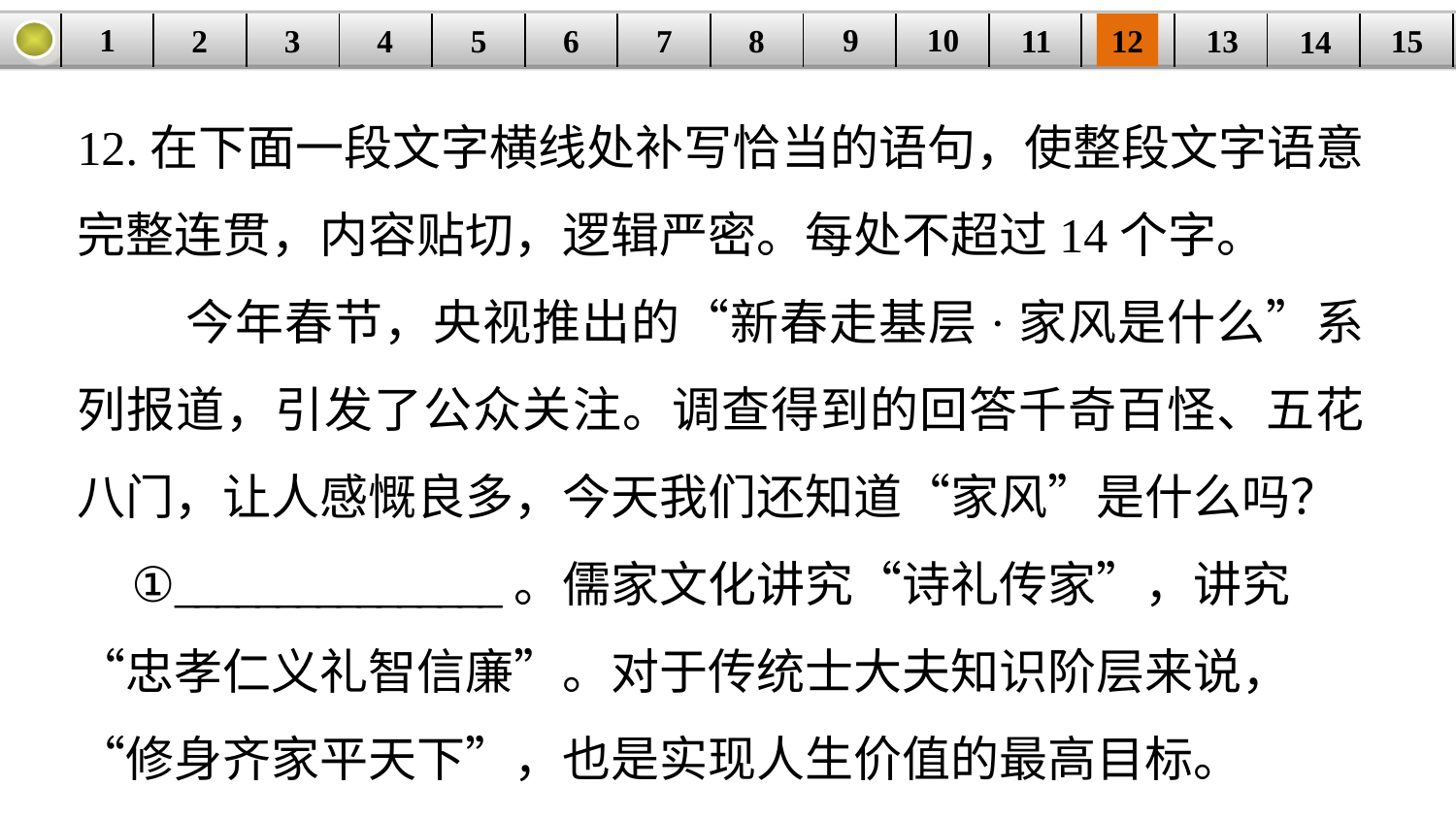

9
10
1
3
4
5
6
8
11
2
12
15
|  |  |  |  |  |  |  |  |  |  |  |  |  |  |  |
| --- | --- | --- | --- | --- | --- | --- | --- | --- | --- | --- | --- | --- | --- | --- |
7
13
14

12.在下面一段文字横线处补写恰当的语句，使整段文字语意完整连贯，内容贴切，逻辑严密。每处不超过14个字。
        今年春节，央视推出的“新春走基层·家风是什么”系列报道，引发了公众关注。调查得到的回答千奇百怪、五花八门，让人感慨良多，今天我们还知道“家风”是什么吗？
    ①________________。儒家文化讲究“诗礼传家”，讲究“忠孝仁义礼智信廉”。对于传统士大夫知识阶层来说，“修身齐家平天下”，也是实现人生价值的最高目标。